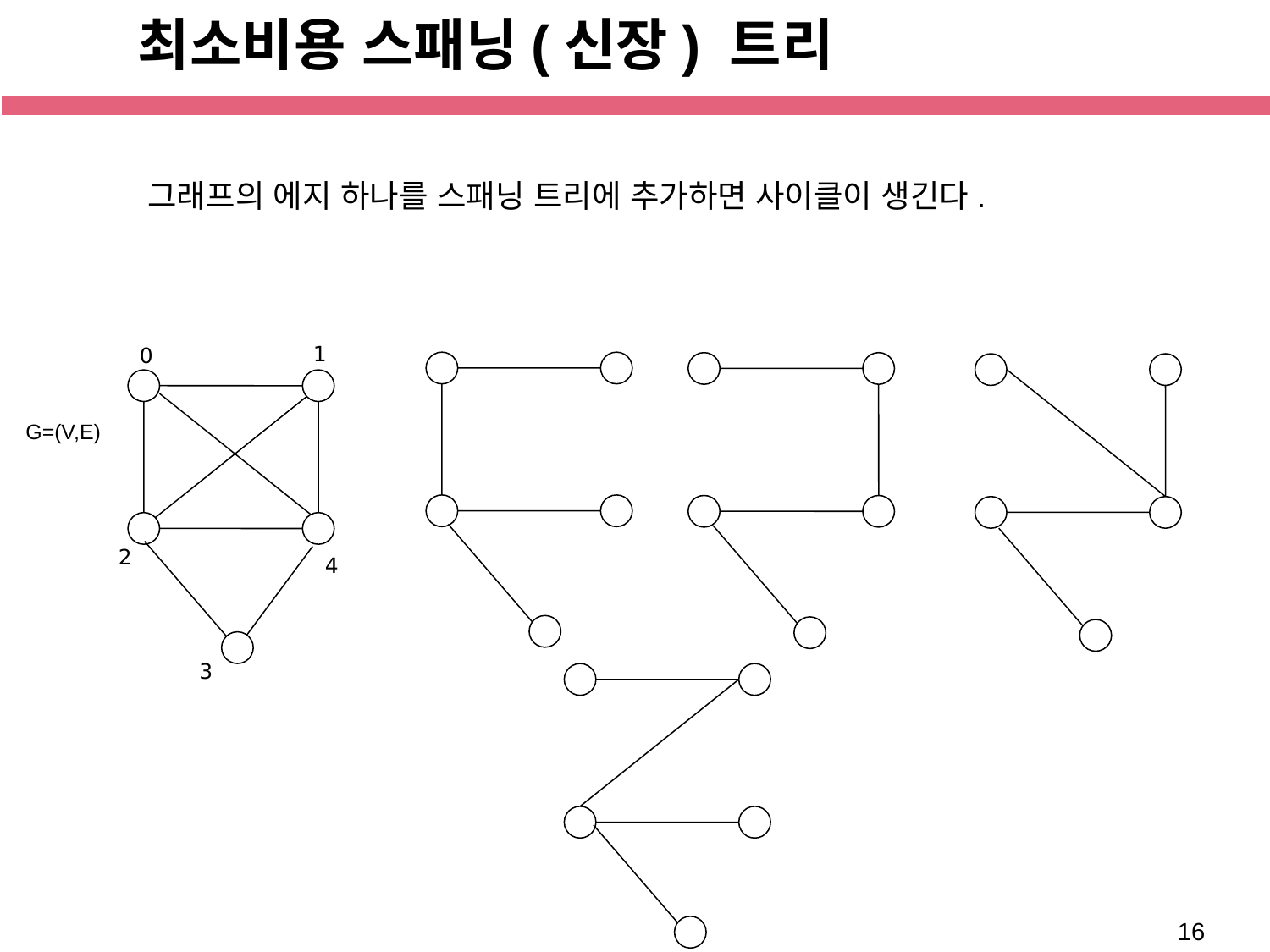

# 최소비용 스패닝(신장) 트리
그래프의 에지 하나를 스패닝 트리에 추가하면 사이클이 생긴다.
1
0

G=(V,E)

2
4

3